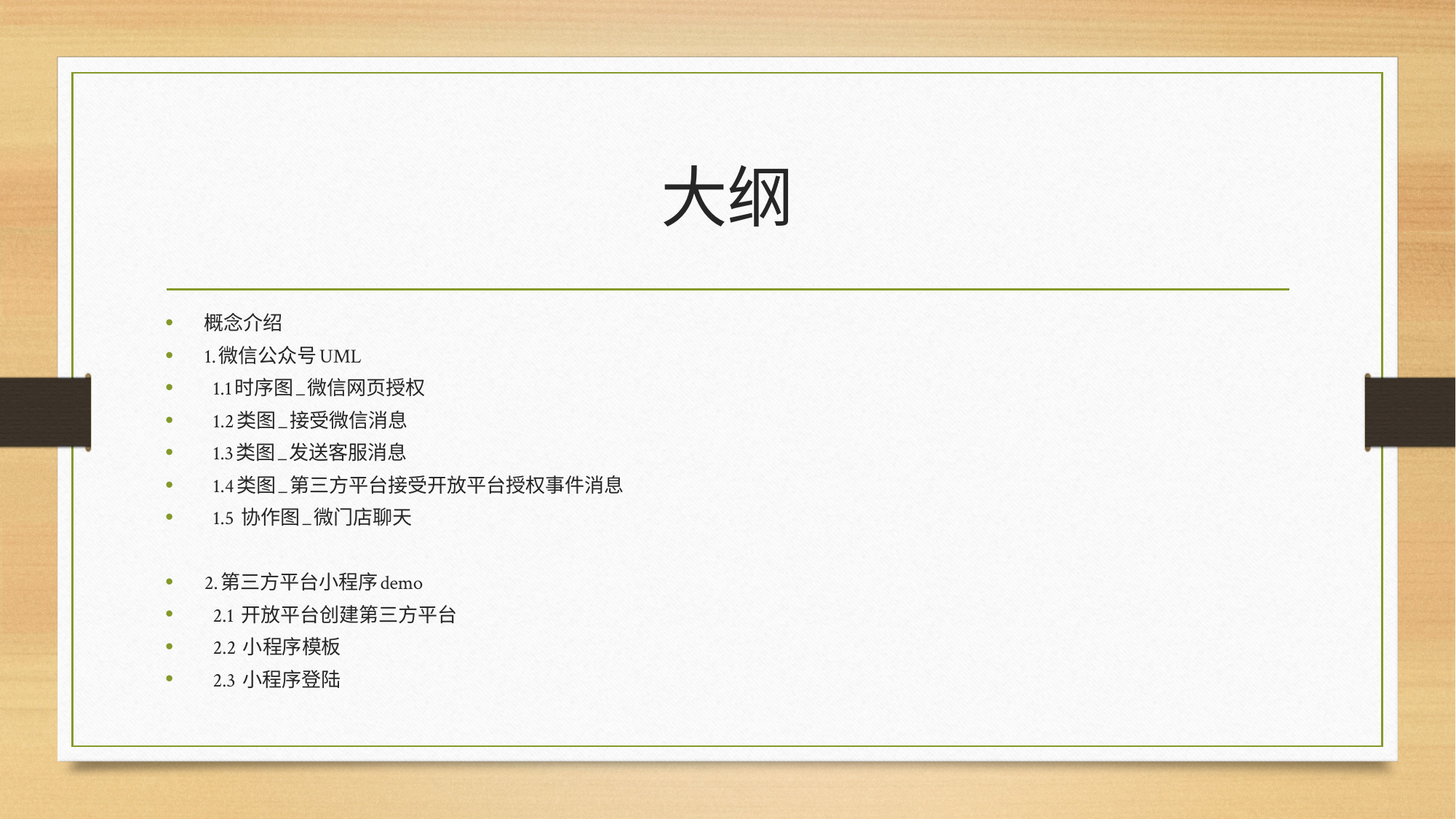

# 大纲
概念介绍
1.微信公众号UML
  1.1时序图_微信网页授权
  1.2类图_接受微信消息
  1.3类图_发送客服消息
  1.4类图_第三方平台接受开放平台授权事件消息
  1.5 协作图_微门店聊天

2.第三方平台小程序demo
  2.1 开放平台创建第三方平台
  2.2 小程序模板
  2.3 小程序登陆